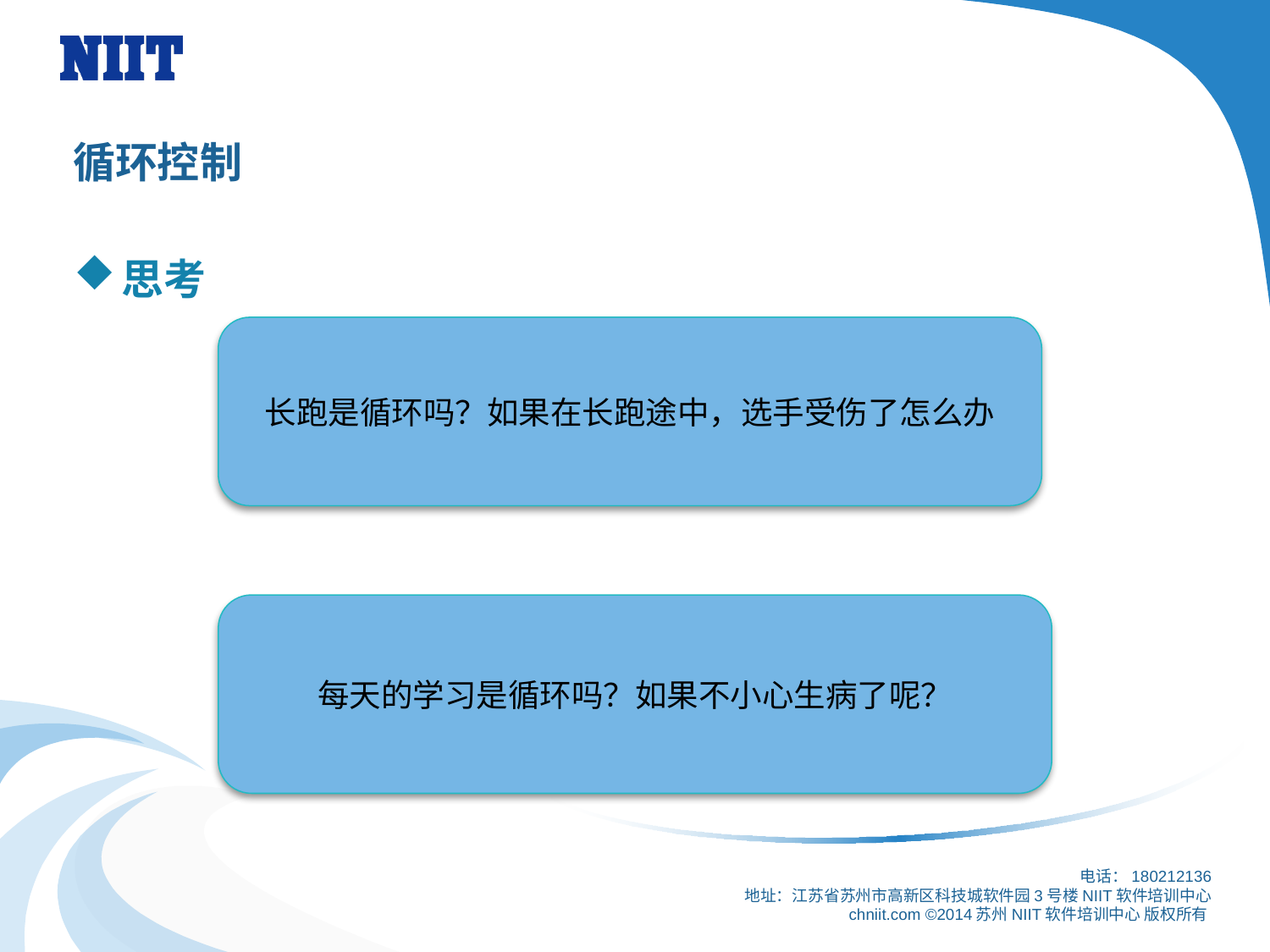

# 循环控制
思考
长跑是循环吗？如果在长跑途中，选手受伤了怎么办
每天的学习是循环吗？如果不小心生病了呢？